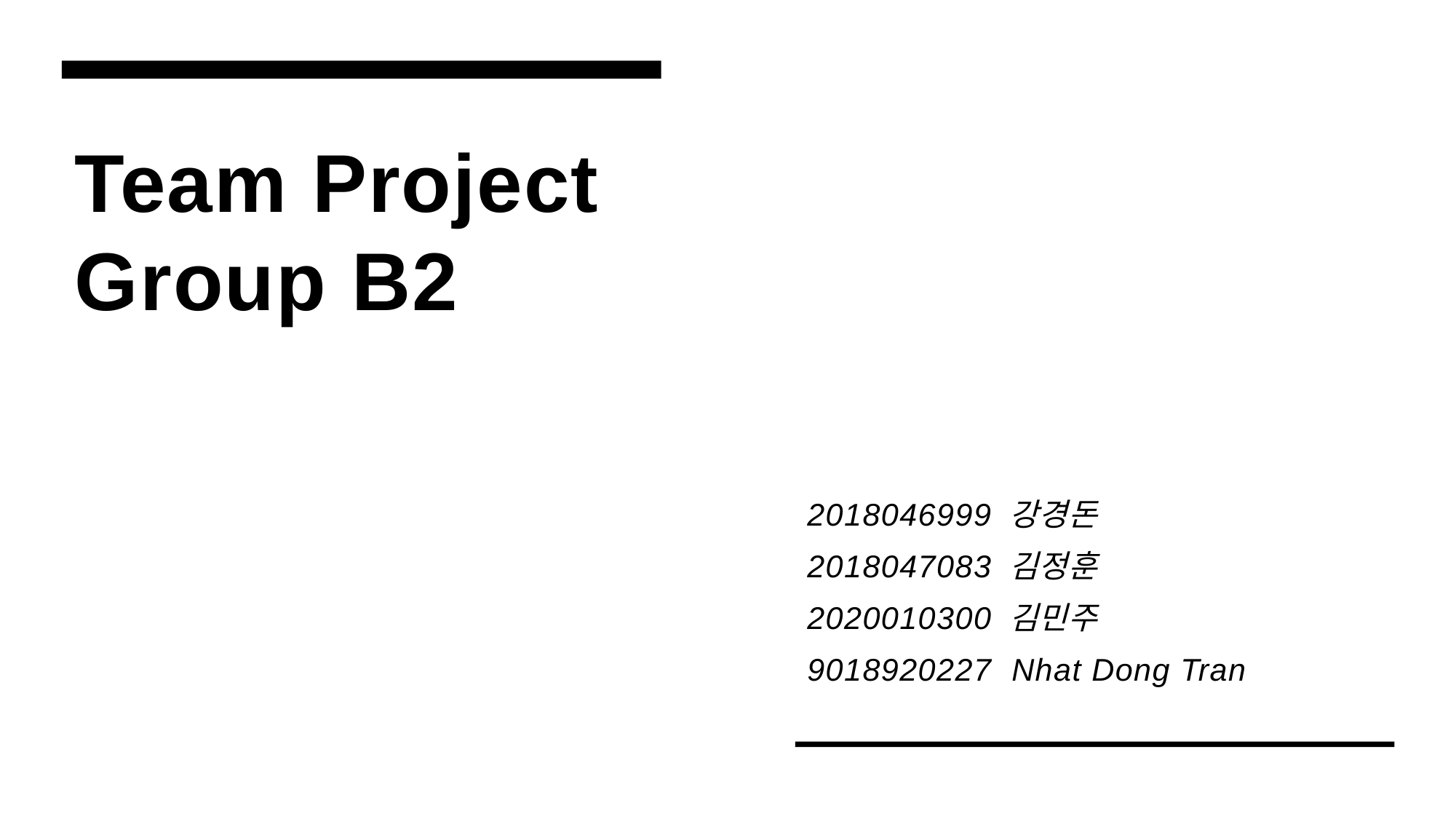

# Team Project Group B2
2018046999 강경돈
2018047083 김정훈
2020010300 김민주
9018920227  Nhat Dong Tran